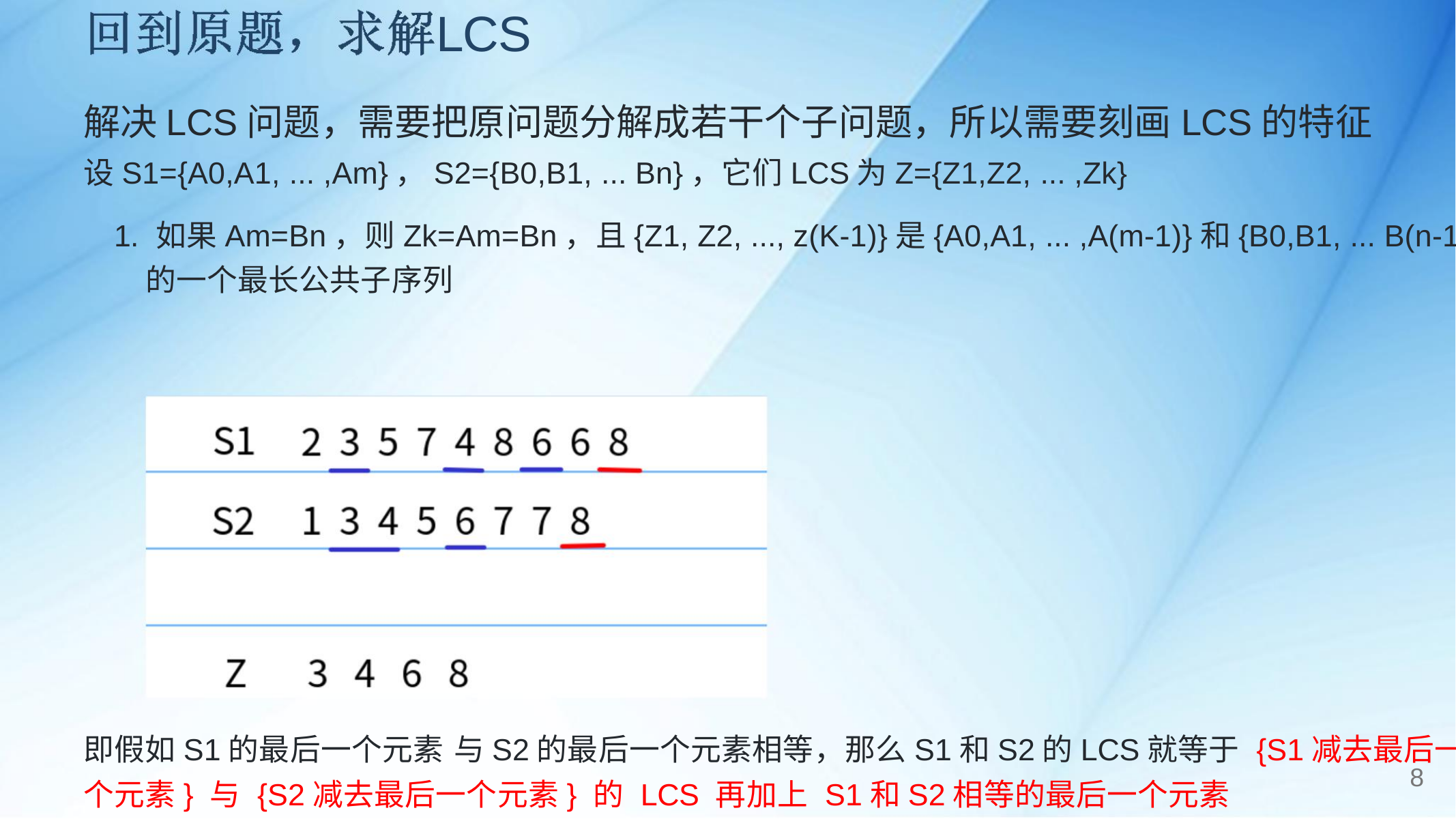

LCS
解决LCS问题，需要把原问题分解成若干个子问题，所以需要刻画LCS的特征
设S1={A0,A1, ... ,Am}，S2={B0,B1, ... Bn}，它们LCS为Z={Z1,Z2, ... ,Zk}
1. 如果Am=Bn，则Zk=Am=Bn，且{Z1, Z2, ..., z(K-1)}是{A0,A1, ... ,A(m-1)}和{B0,B1, ... B(n-1)}
的一个最长公共子序列
即假如S1的最后一个元素 与S2的最后一个元素相等，那么S1和S2的LCS就等于 {S1减去最后一
个元素} 与 {S2减去最后一个元素} 的 LCS 再加上 S1和S2相等的最后一个元素
8